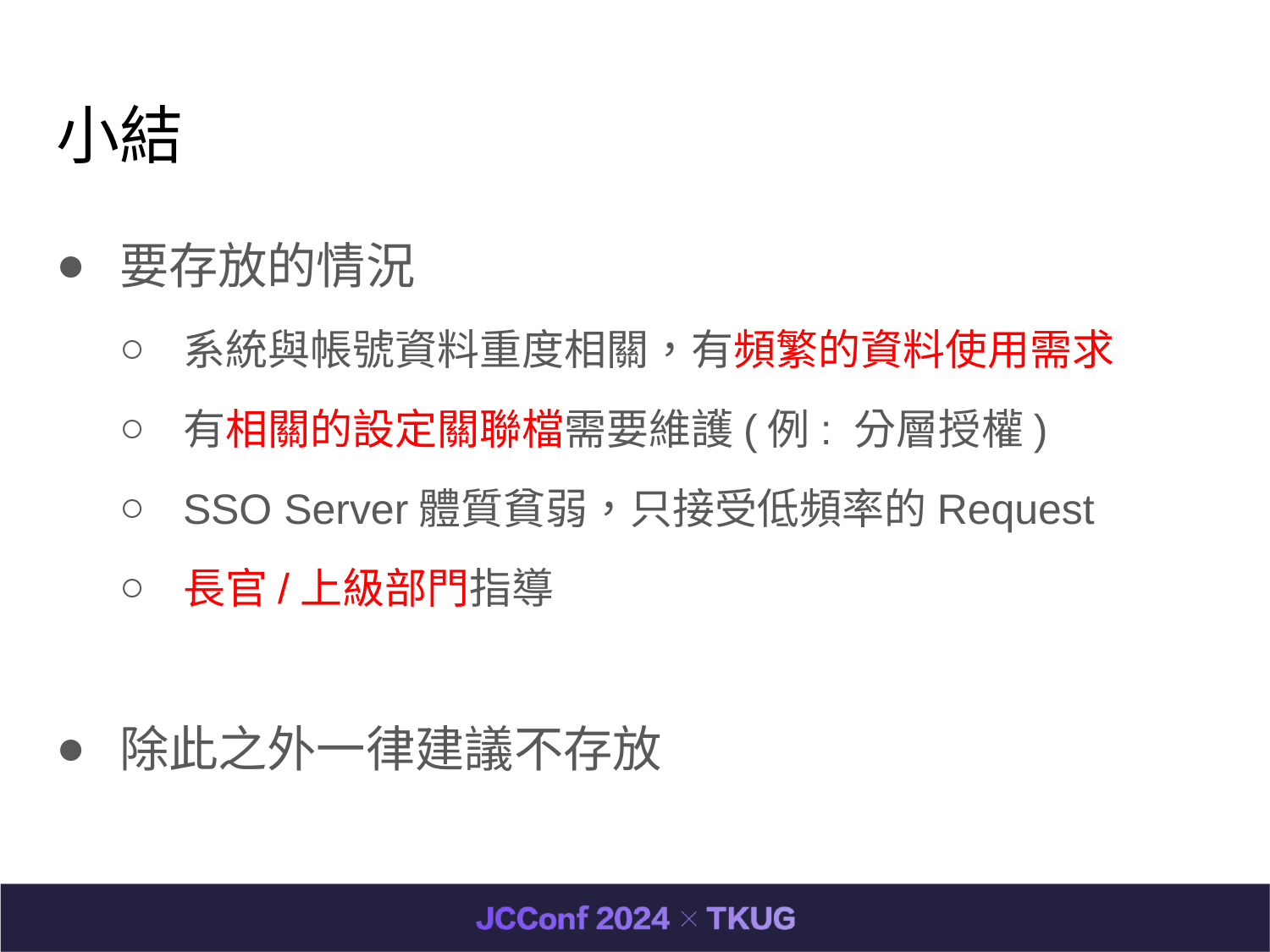

# 小結
要存放的情況
系統與帳號資料重度相關，有頻繁的資料使用需求
有相關的設定關聯檔需要維護(例: 分層授權)
SSO Server體質貧弱，只接受低頻率的Request
長官/上級部門指導

除此之外一律建議不存放